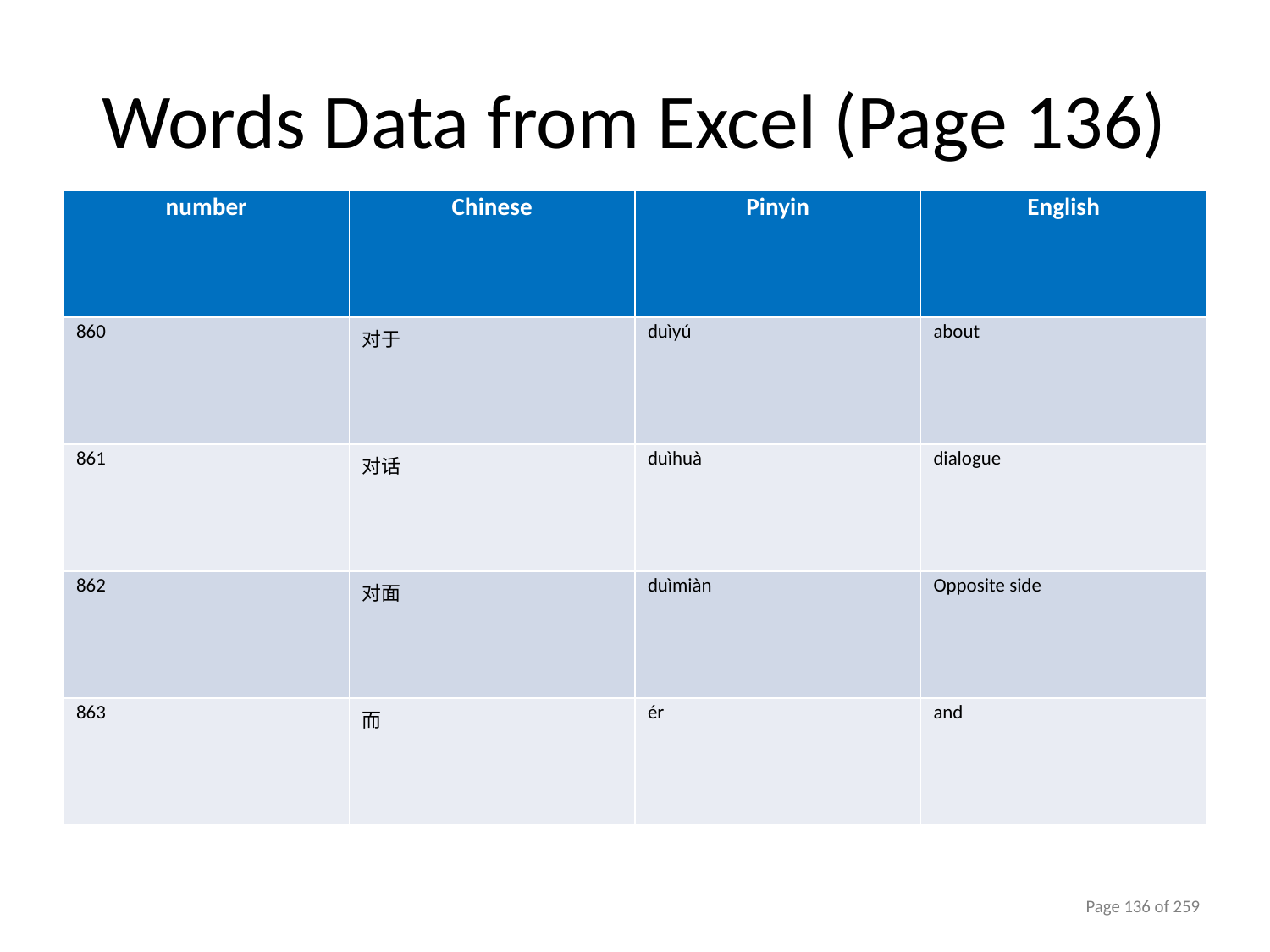

# Words Data from Excel (Page 136)
| number | Chinese | Pinyin | English |
| --- | --- | --- | --- |
| 860 | 对于 | duìyú | about |
| 861 | 对话 | duìhuà | dialogue |
| 862 | 对面 | duìmiàn | Opposite side |
| 863 | 而 | ér | and |

Page 136 of 259